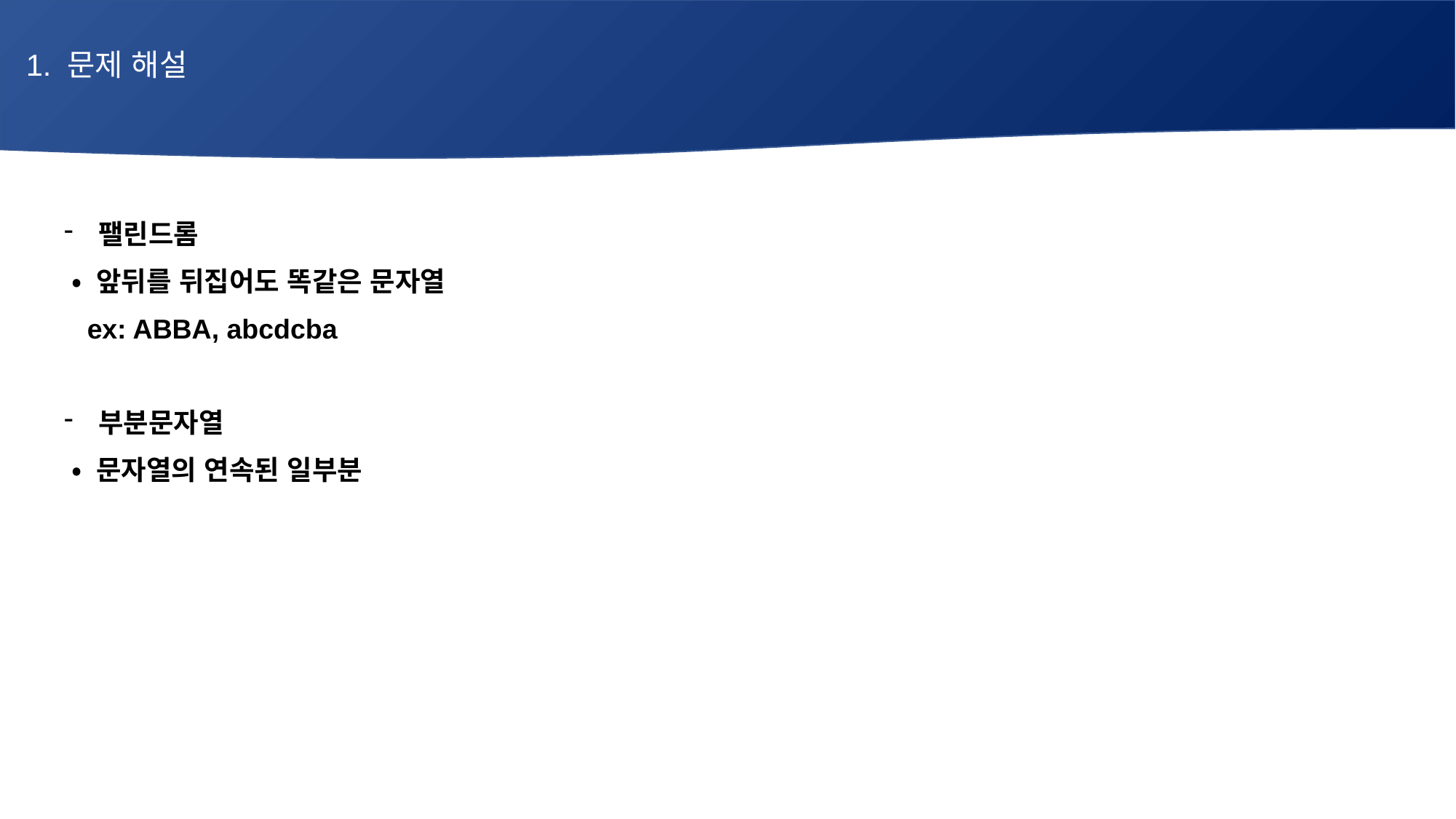

1. 문제 해설
# 매주 1 과제 LV2
팰린드롬
 • 앞뒤를 뒤집어도 똑같은 문자열
   ex: ABBA, abcdcba

부분문자열
 • 문자열의 연속된 일부분